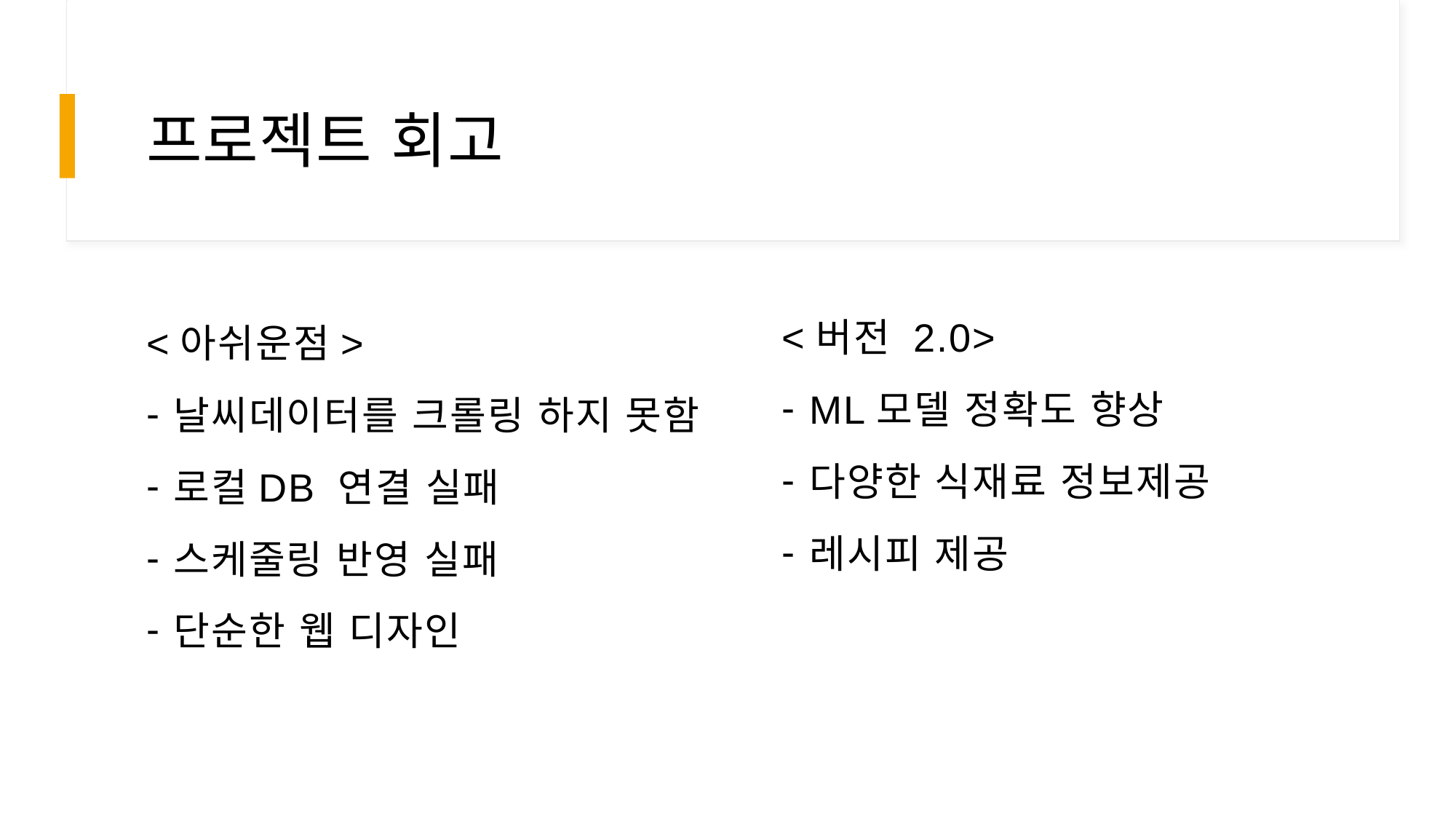

# 프로젝트 회고
<버전 2.0>
ML모델 정확도 향상
다양한 식재료 정보제공
레시피 제공
<아쉬운점>
날씨데이터를 크롤링 하지 못함
로컬DB 연결 실패
스케줄링 반영 실패
단순한 웹 디자인